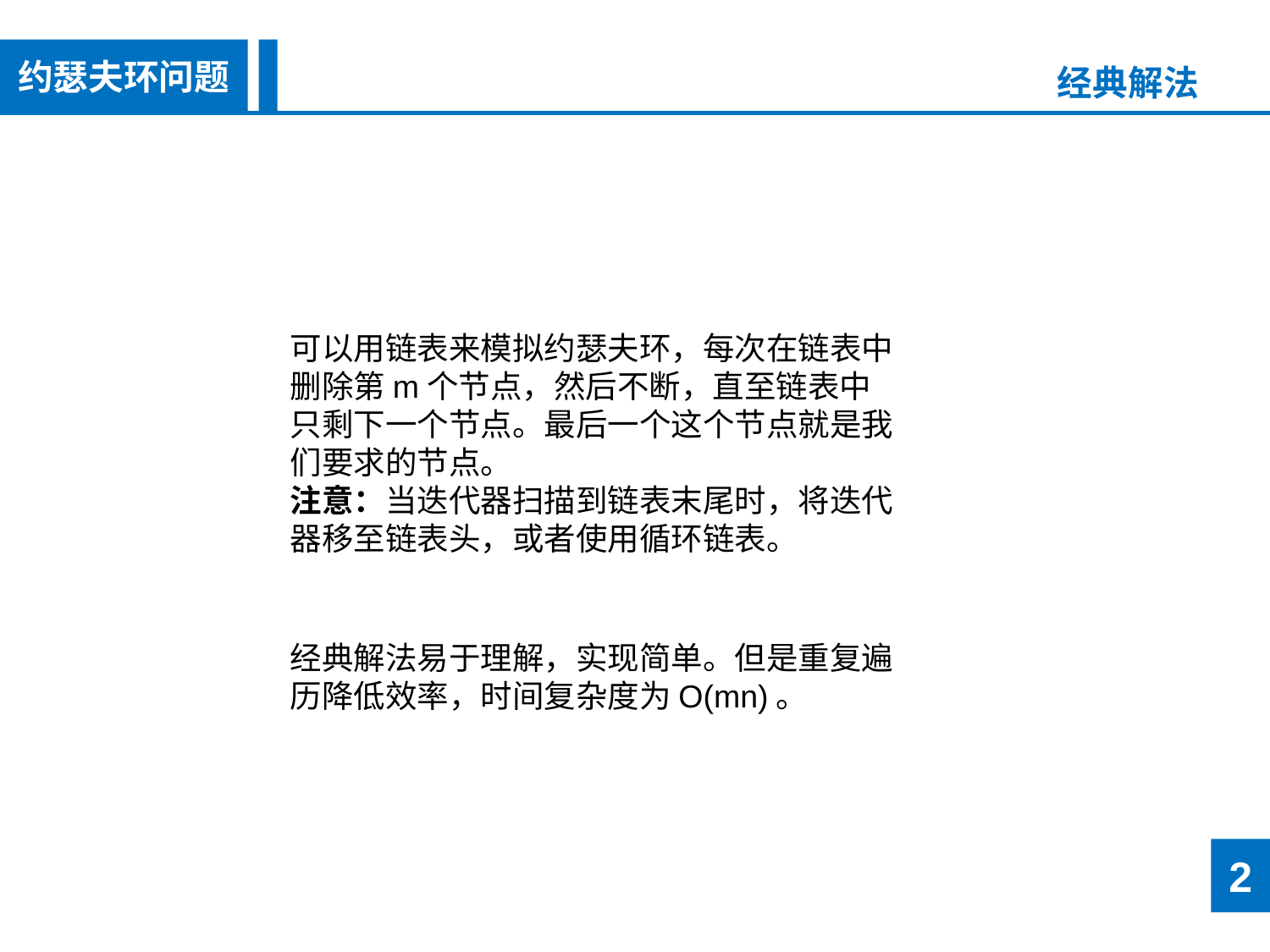

约瑟夫环问题

经典解法
可以用链表来模拟约瑟夫环，每次在链表中删除第m个节点，然后不断，直至链表中只剩下一个节点。最后一个这个节点就是我们要求的节点。
注意：当迭代器扫描到链表末尾时，将迭代器移至链表头，或者使用循环链表。
经典解法易于理解，实现简单。但是重复遍历降低效率，时间复杂度为O(mn)。
2